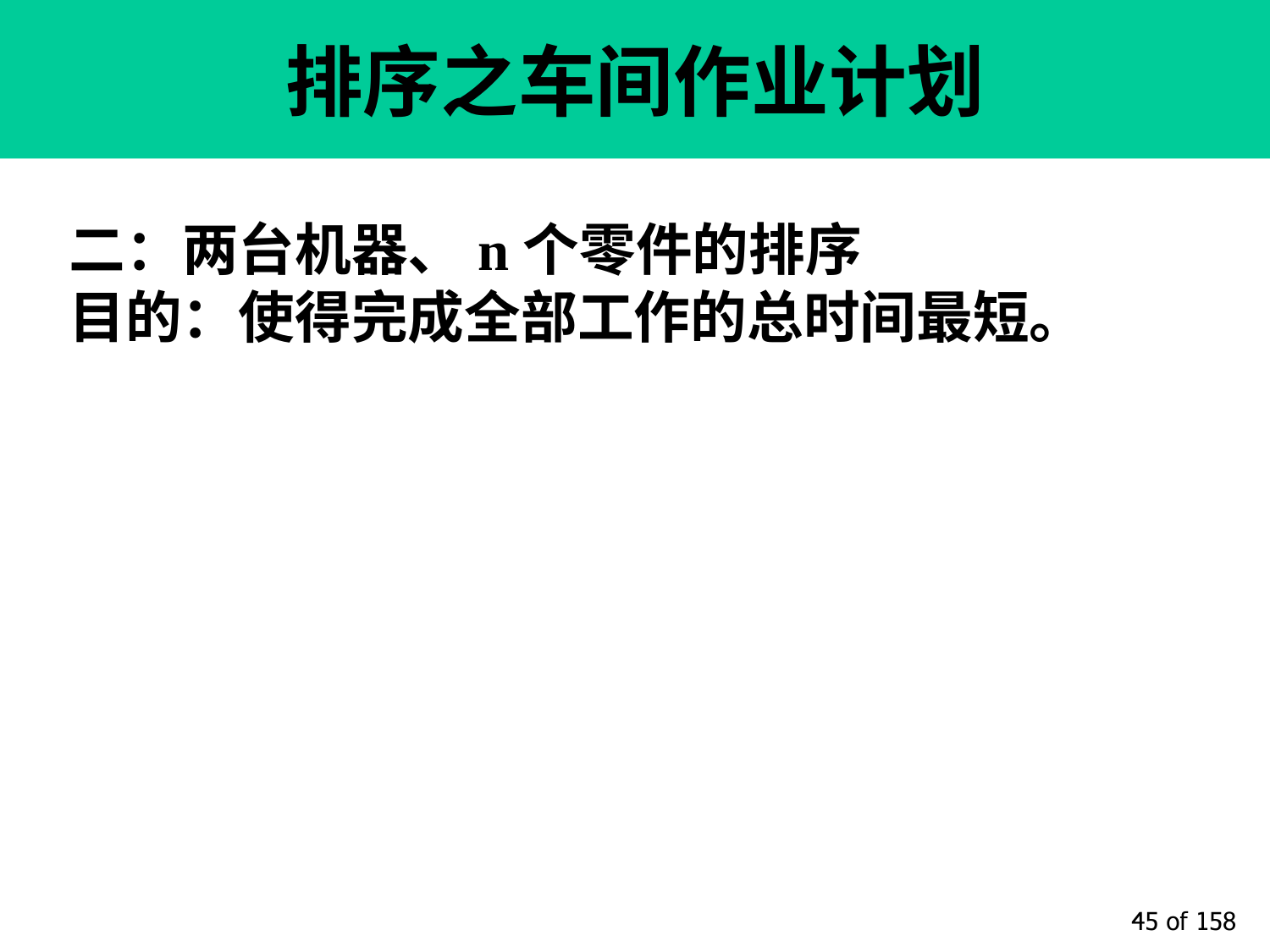

排序之车间作业计划
二：两台机器、n个零件的排序
目的：使得完成全部工作的总时间最短。

45 of 158